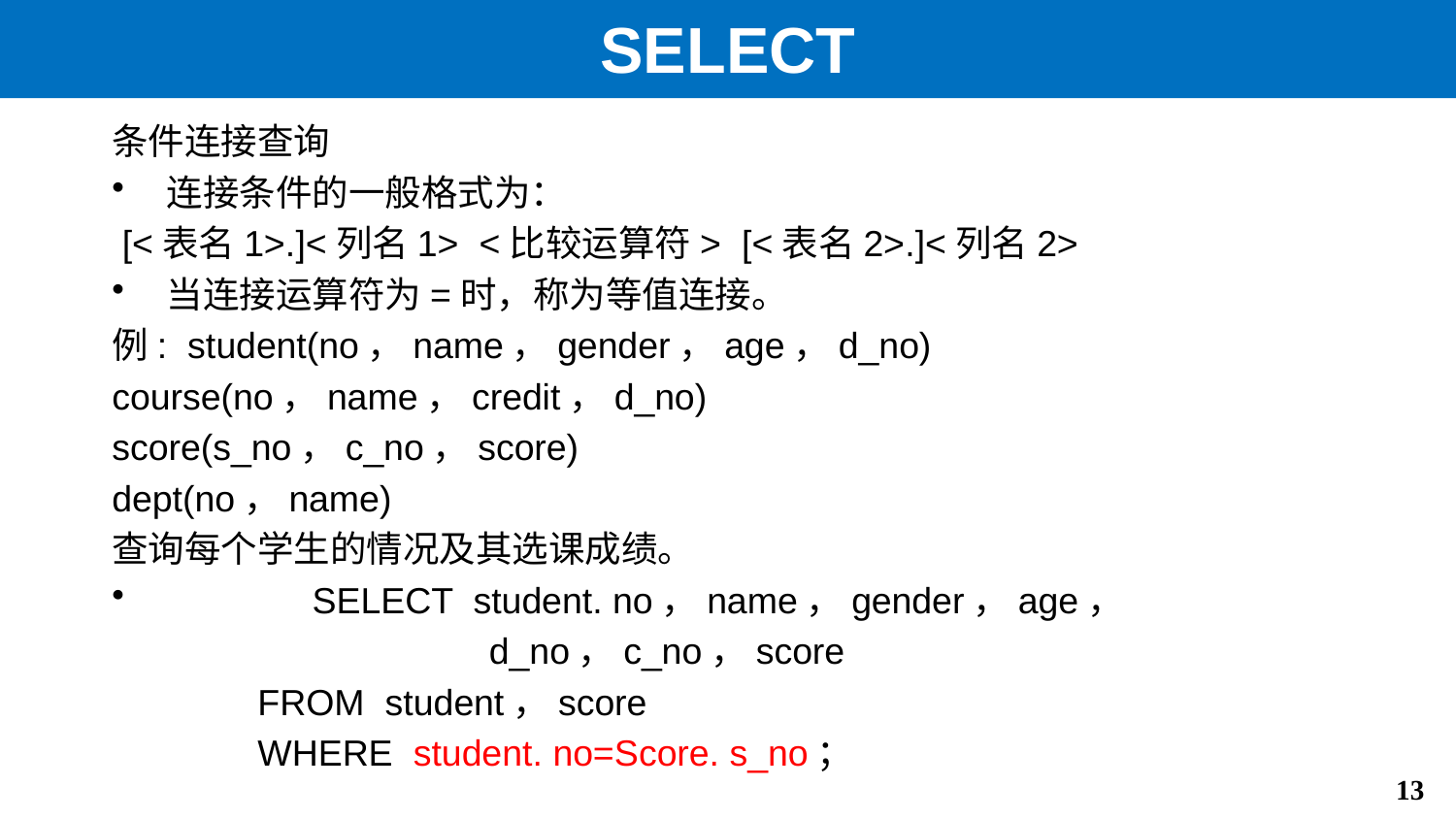

# SELECT
条件连接查询
连接条件的一般格式为：
 [<表名1>.]<列名1>  <比较运算符>  [<表名2>.]<列名2>
当连接运算符为=时，称为等值连接。
例:  student(no，name，gender，age，d_no)
course(no，name，credit，d_no)
score(s_no，c_no，score)
dept(no，name)
查询每个学生的情况及其选课成绩。
	SELECT  student. no，name，gender，age，
                                     d_no，c_no，score
 	FROM  student，score
 	WHERE  student. no=Score. s_no；